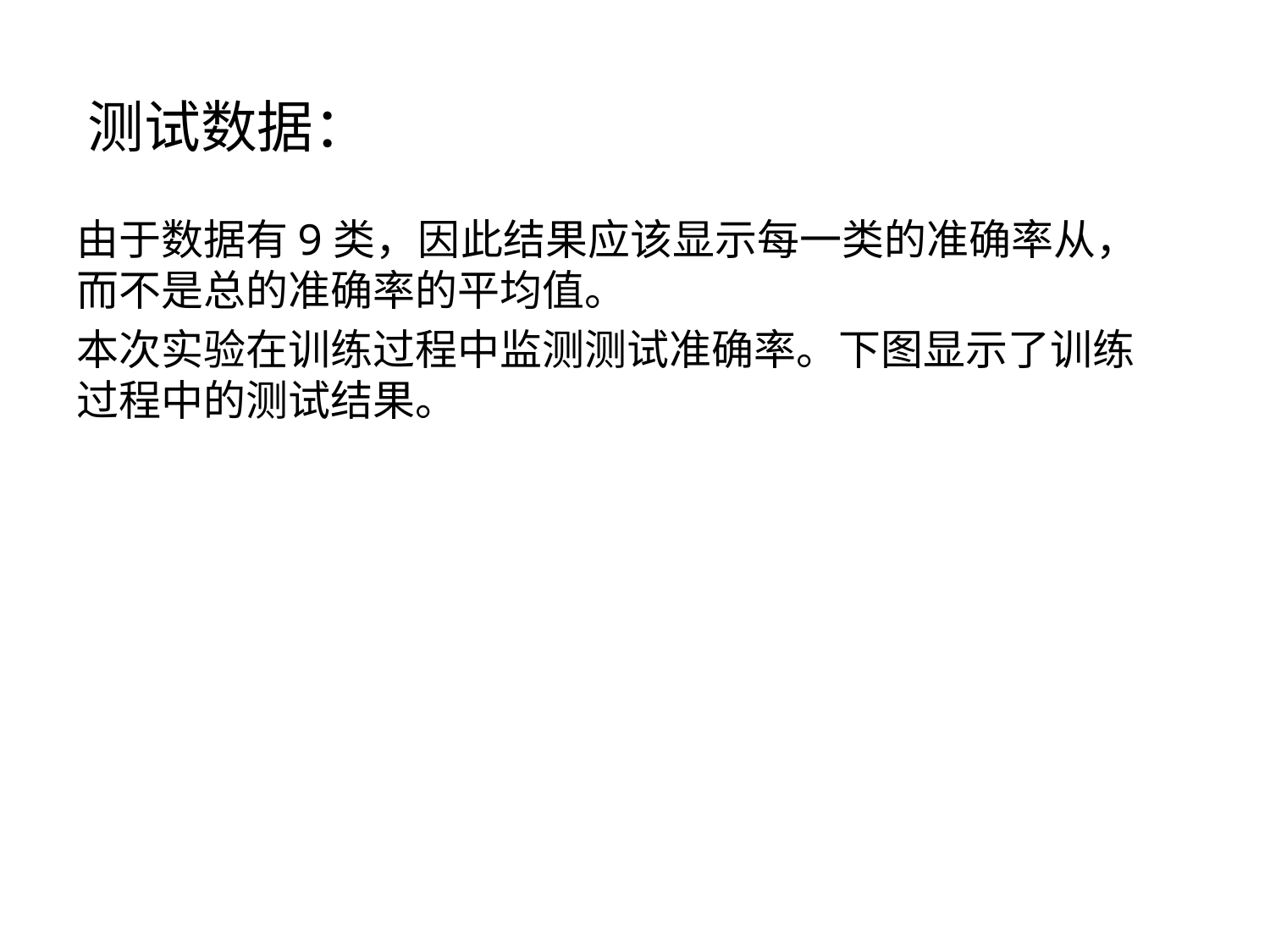

# 测试数据：
由于数据有9类，因此结果应该显示每一类的准确率从，而不是总的准确率的平均值。
本次实验在训练过程中监测测试准确率。下图显示了训练过程中的测试结果。